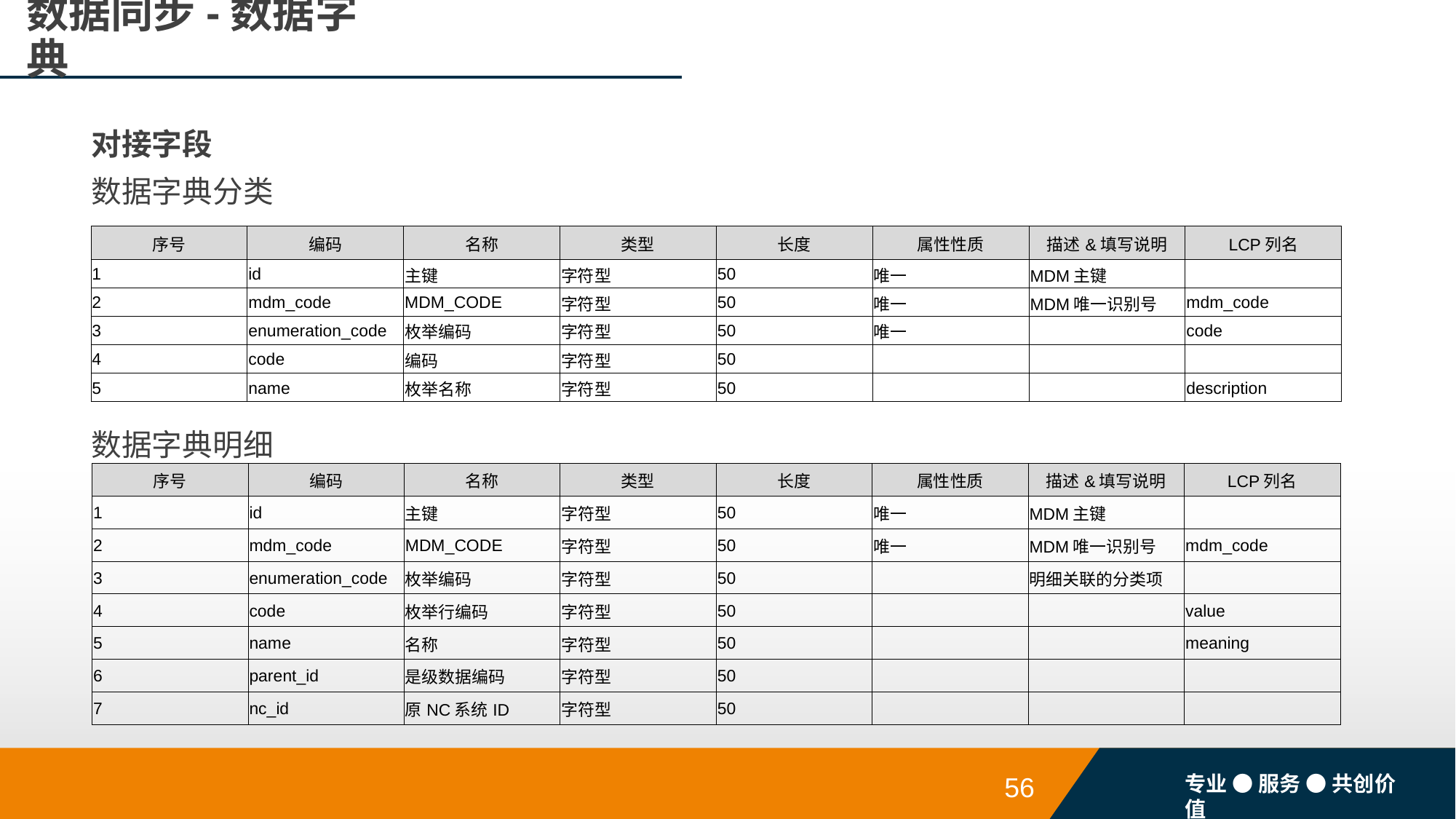

# 数据同步-数据字典
对接字段
数据字典分类
| 序号 | 编码 | 名称 | 类型 | 长度 | 属性性质 | 描述&填写说明 | LCP列名 |
| --- | --- | --- | --- | --- | --- | --- | --- |
| 1 | id | 主键 | 字符型 | 50 | 唯一 | MDM主键 |  |
| 2 | mdm\_code | MDM\_CODE | 字符型 | 50 | 唯一 | MDM唯一识别号 | mdm\_code |
| 3 | enumeration\_code | 枚举编码 | 字符型 | 50 | 唯一 |  | code |
| 4 | code | 编码 | 字符型 | 50 |  |  |  |
| 5 | name | 枚举名称 | 字符型 | 50 |  |  | description |
数据字典明细
| 序号 | 编码 | 名称 | 类型 | 长度 | 属性性质 | 描述&填写说明 | LCP列名 |
| --- | --- | --- | --- | --- | --- | --- | --- |
| 1 | id | 主键 | 字符型 | 50 | 唯一 | MDM主键 |  |
| 2 | mdm\_code | MDM\_CODE | 字符型 | 50 | 唯一 | MDM唯一识别号 | mdm\_code |
| 3 | enumeration\_code | 枚举编码 | 字符型 | 50 |  | 明细关联的分类项 |  |
| 4 | code | 枚举行编码 | 字符型 | 50 |  |  | value |
| 5 | name | 名称 | 字符型 | 50 |  |  | meaning |
| 6 | parent\_id | 是级数据编码 | 字符型 | 50 |  |  |  |
| 7 | nc\_id | 原NC系统ID | 字符型 | 50 |  |  |  |